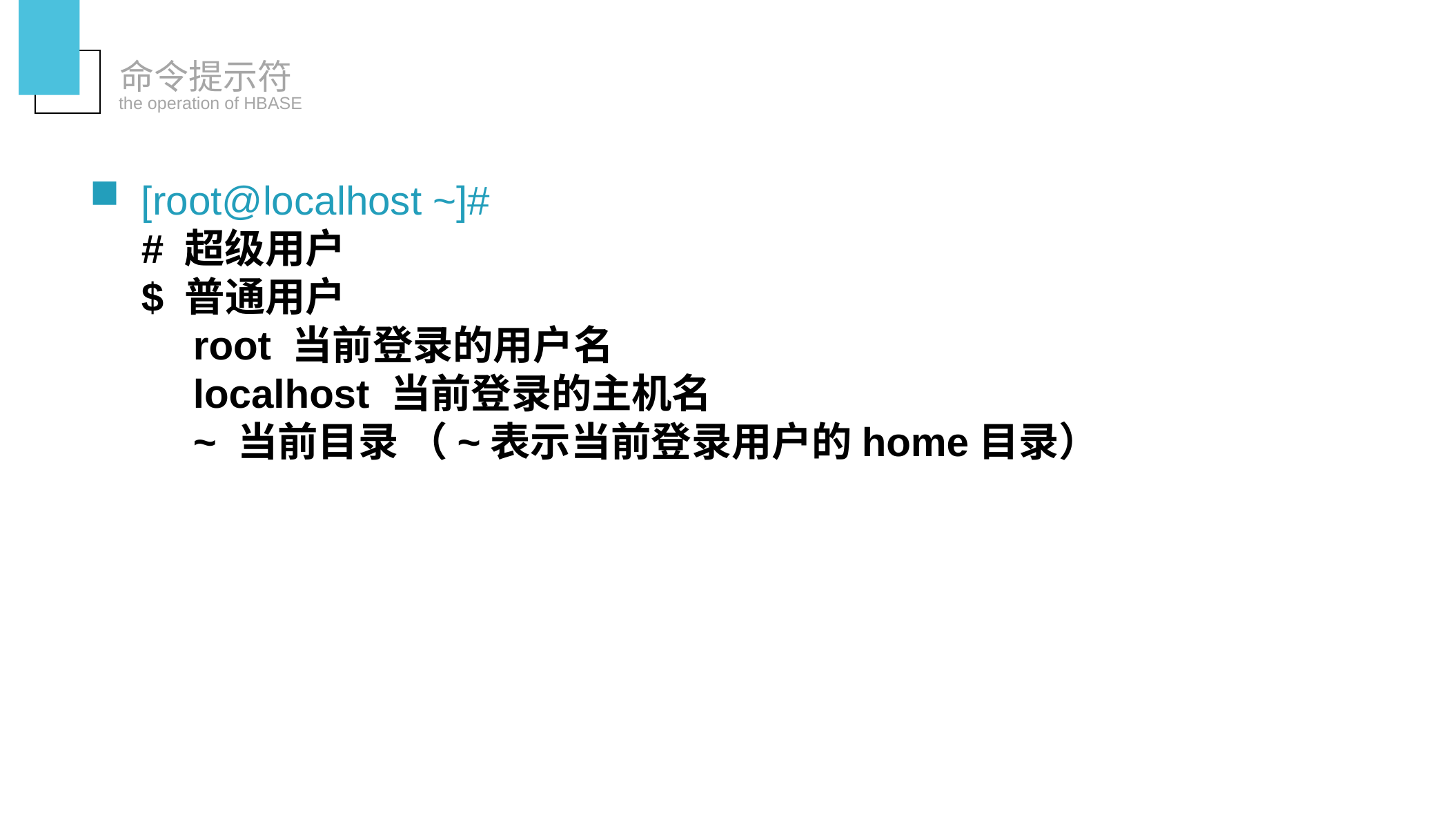

命令提示符
the operation of HBASE

[root@localhost ~]#
# 超级用户
$ 普通用户
root 当前登录的用户名
localhost 当前登录的主机名
~ 当前目录 （~表示当前登录用户的home目录）